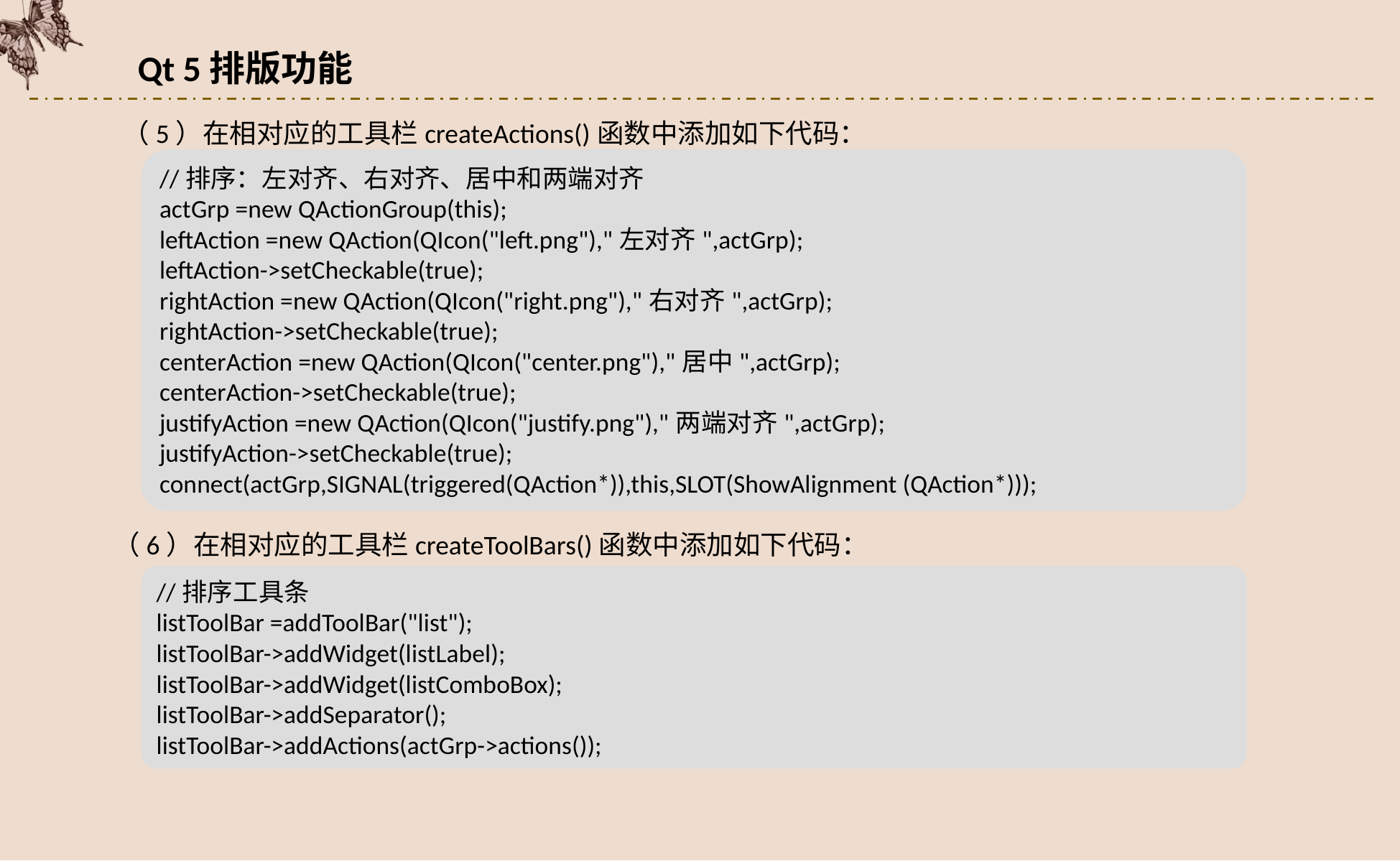

Qt 5排版功能
（5）在相对应的工具栏createActions()函数中添加如下代码：
//排序：左对齐、右对齐、居中和两端对齐
actGrp =new QActionGroup(this);
leftAction =new QAction(QIcon("left.png"),"左对齐",actGrp);
leftAction->setCheckable(true);
rightAction =new QAction(QIcon("right.png"),"右对齐",actGrp);
rightAction->setCheckable(true);
centerAction =new QAction(QIcon("center.png"),"居中",actGrp);
centerAction->setCheckable(true);
justifyAction =new QAction(QIcon("justify.png"),"两端对齐",actGrp);
justifyAction->setCheckable(true);
connect(actGrp,SIGNAL(triggered(QAction*)),this,SLOT(ShowAlignment (QAction*)));
（6）在相对应的工具栏createToolBars()函数中添加如下代码：
//排序工具条
listToolBar =addToolBar("list");
listToolBar->addWidget(listLabel);
listToolBar->addWidget(listComboBox);
listToolBar->addSeparator();
listToolBar->addActions(actGrp->actions());